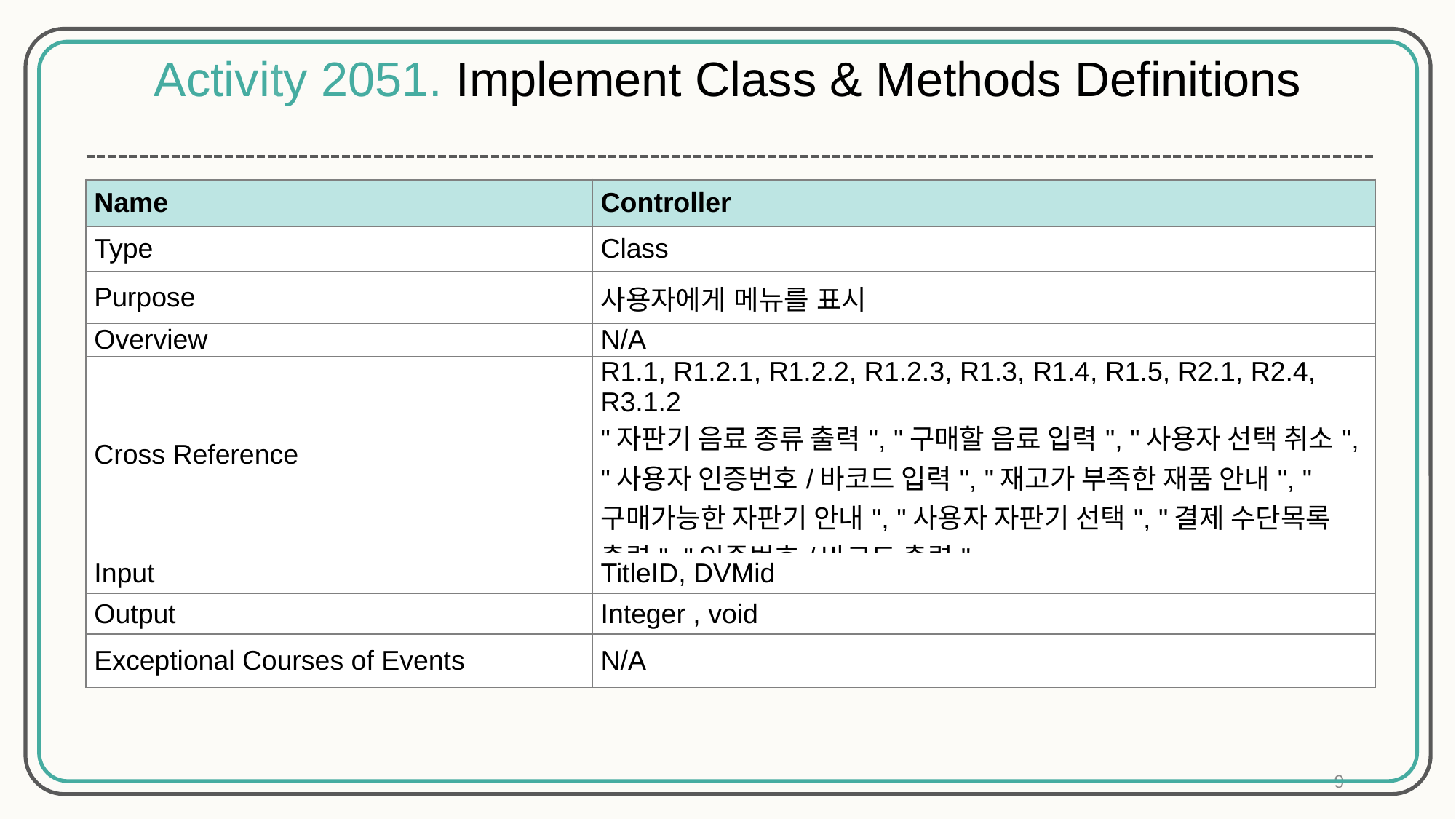

Activity 2051. Implement Class & Methods Definitions

| Name | Controller |
| --- | --- |
| Type | Class |
| Purpose | 사용자에게 메뉴를 표시 |
| Overview | N/A |
| Cross Reference | R1.1, R1.2.1, R1.2.2, R1.2.3, R1.3, R1.4, R1.5, R2.1, R2.4, R3.1.2 "자판기 음료 종류 출력", "구매할 음료 입력", "사용자 선택 취소", "사용자 인증번호/바코드 입력", "재고가 부족한 재품 안내", "구매가능한 자판기 안내", "사용자 자판기 선택", "결제 수단목록 출력", "인증번호/바코드 출력" |
| Input | TitleID, DVMid |
| Output | Integer , void |
| Exceptional Courses of Events | N/A |
9